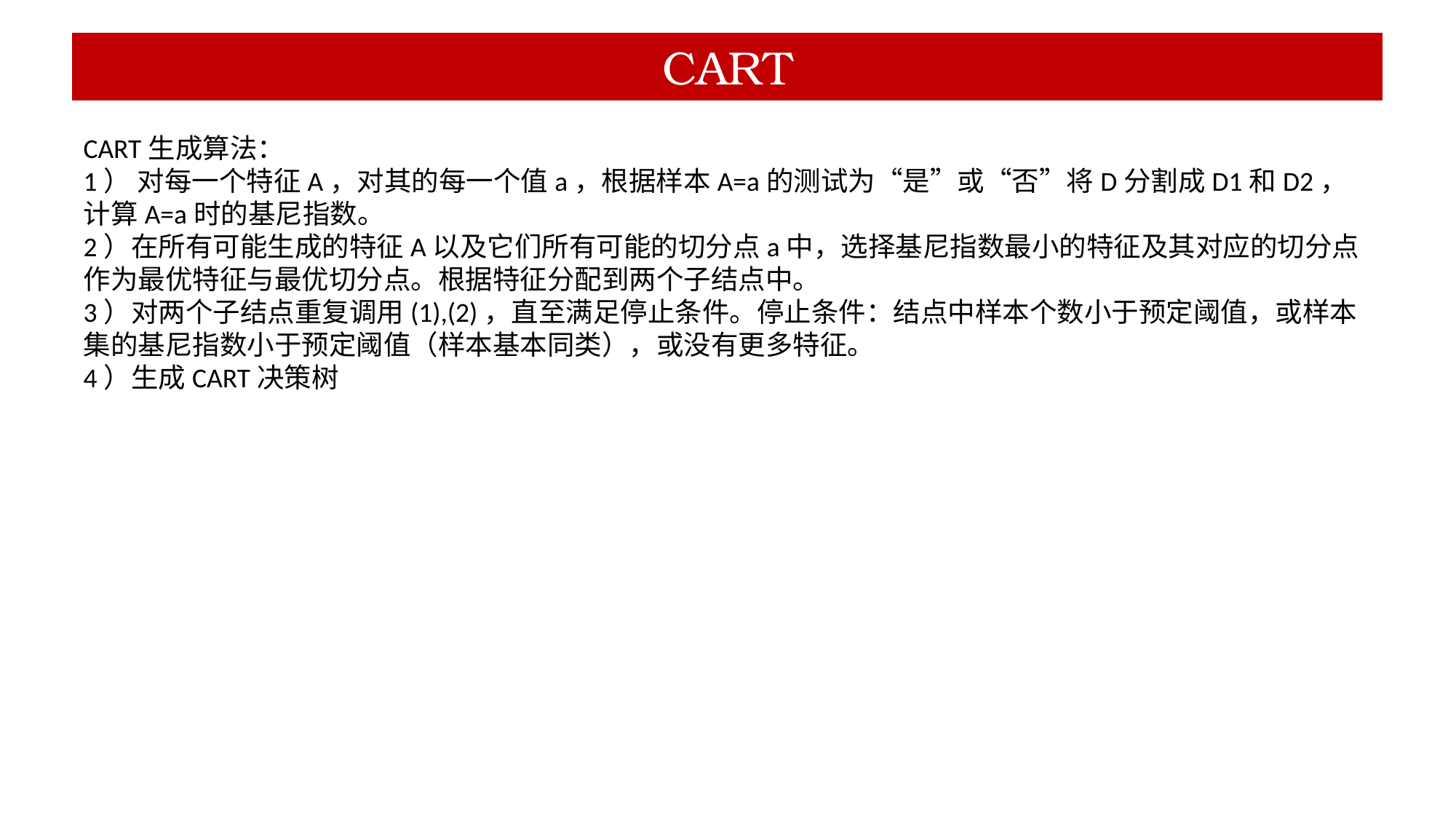

# CART
CART生成算法：
1） 对每一个特征A，对其的每一个值a，根据样本A=a的测试为“是”或“否”将D分割成D1和D2，计算A=a时的基尼指数。
2）在所有可能生成的特征A以及它们所有可能的切分点a中，选择基尼指数最小的特征及其对应的切分点作为最优特征与最优切分点。根据特征分配到两个子结点中。
3）对两个子结点重复调用(1),(2)，直至满足停止条件。停止条件：结点中样本个数小于预定阈值，或样本集的基尼指数小于预定阈值（样本基本同类），或没有更多特征。
4）生成CART决策树